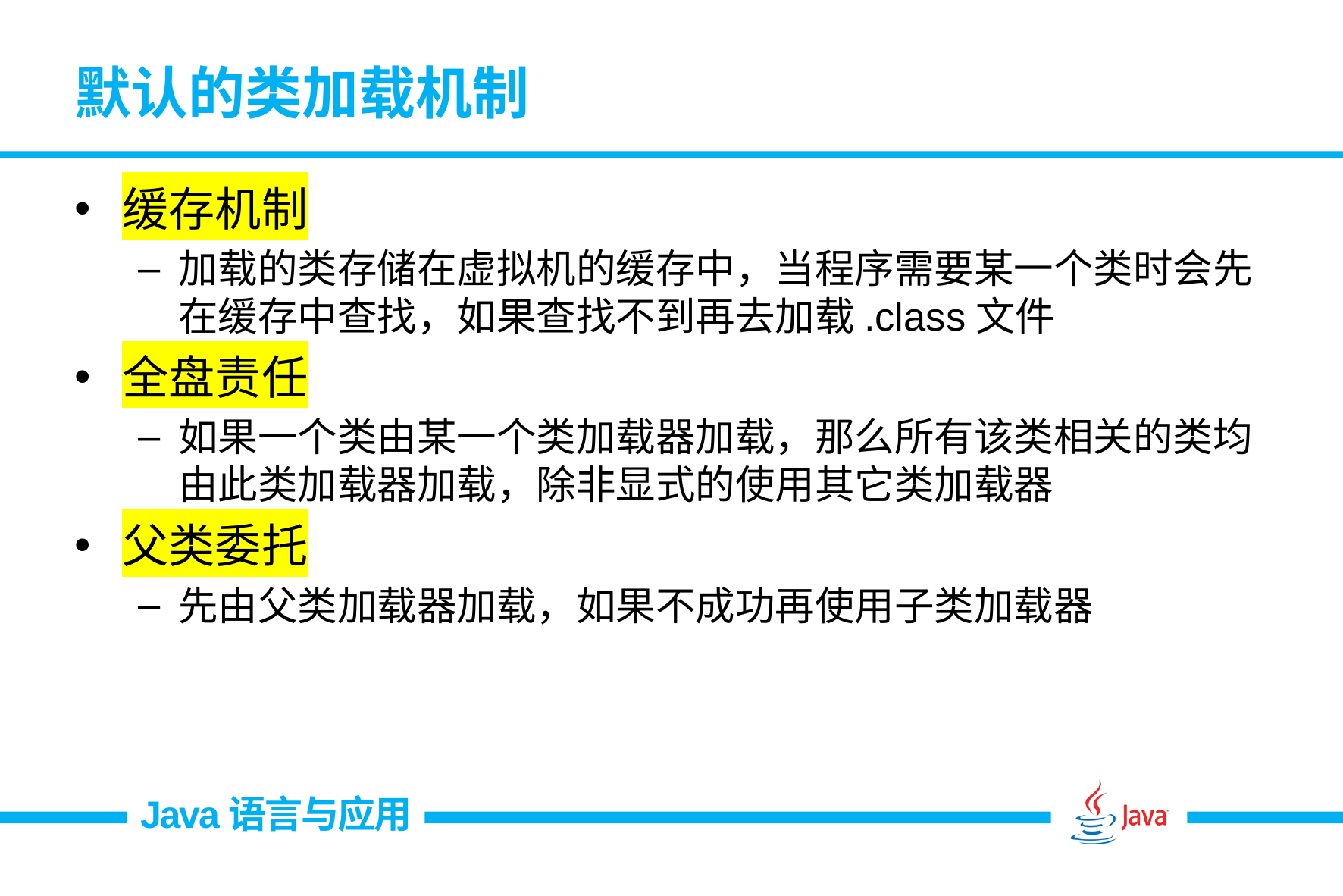

# 默认的类加载机制
缓存机制
加载的类存储在虚拟机的缓存中，当程序需要某一个类时会先在缓存中查找，如果查找不到再去加载.class文件
全盘责任
如果一个类由某一个类加载器加载，那么所有该类相关的类均由此类加载器加载，除非显式的使用其它类加载器
父类委托
先由父类加载器加载，如果不成功再使用子类加载器